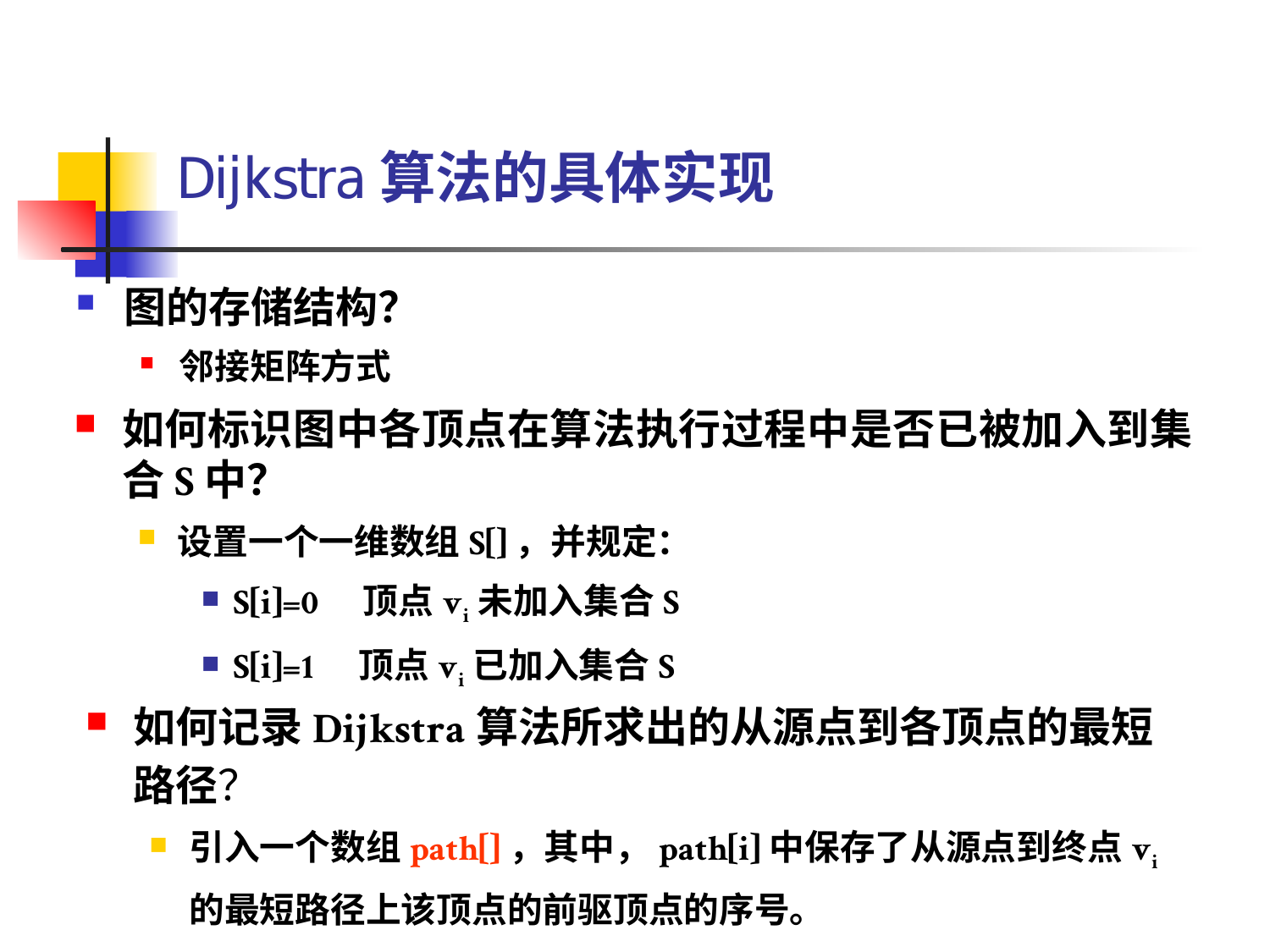

# Dijkstra算法的具体实现
图的存储结构？
邻接矩阵方式
如何标识图中各顶点在算法执行过程中是否已被加入到集合S中？
设置一个一维数组S[]，并规定：
S[i]=0     顶点vi未加入集合S
S[i]=1     顶点vi已加入集合S

如何记录Dijkstra算法所求出的从源点到各顶点的最短路径？
引入一个数组path[]，其中，path[i]中保存了从源点到终点vi的最短路径上该顶点的前驱顶点的序号。